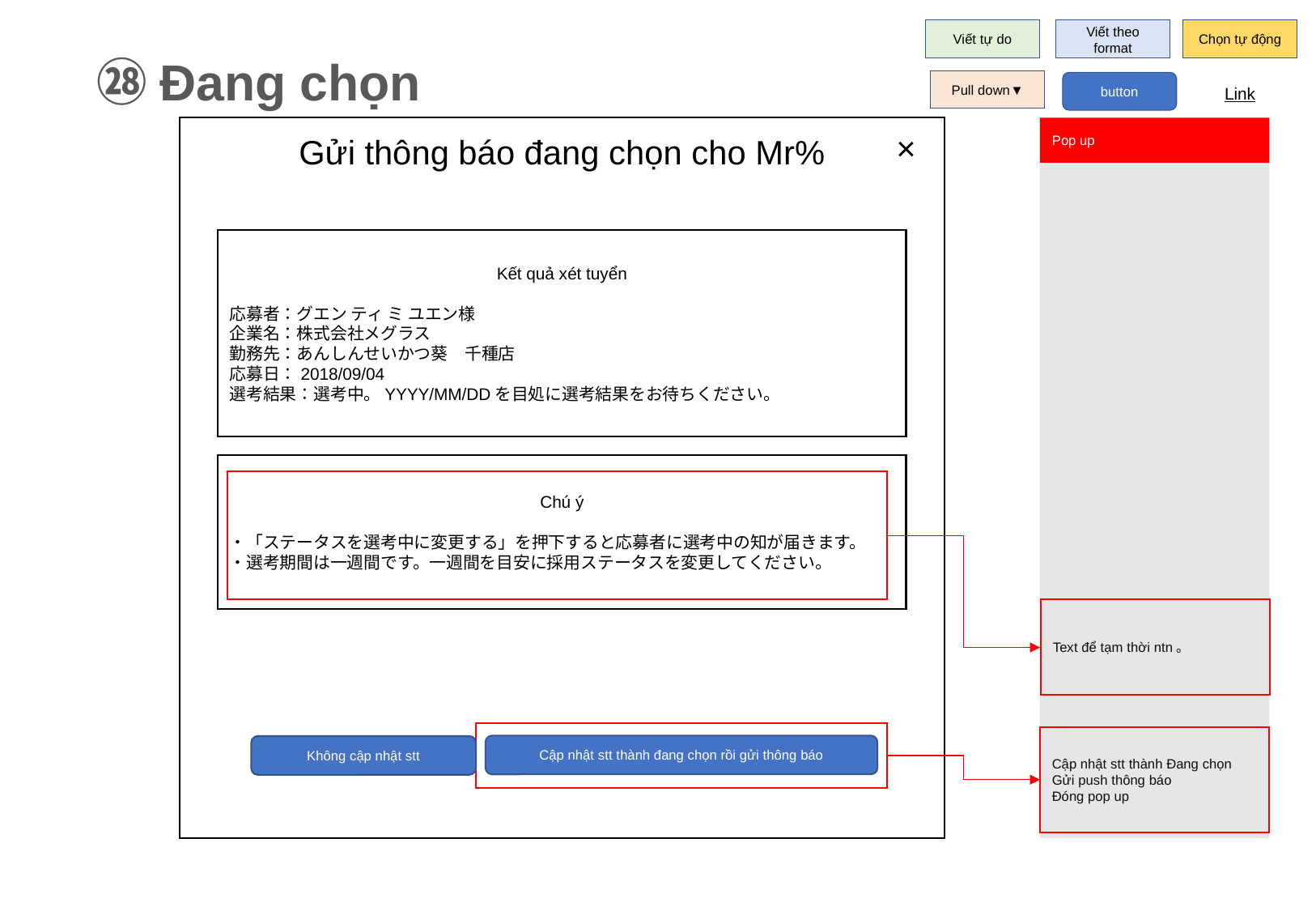

Viết tự do
Viết theo format
Chọn tự động
㉘Đang chọn
Pull down▼
button
Link

Pop up
×
Gửi thông báo đang chọn cho Mr%
Kết quả xét tuyển

応募者：グエン ティ ミ ユエン様
企業名：株式会社メグラス
勤務先：あんしんせいかつ葵　千種店
応募日：2018/09/04
選考結果：選考中。YYYY/MM/DDを目処に選考結果をお待ちください。
Chú ý

・「ステータスを選考中に変更する」を押下すると応募者に選考中の知が届きます。
・選考期間は一週間です。一週間を目安に採用ステータスを変更してください。

Text để tạm thời ntn。

Cập nhật stt thành Đang chọn
Gửi push thông báo
Đóng pop up
Cập nhật stt thành đang chọn rồi gửi thông báo
Không cập nhật stt